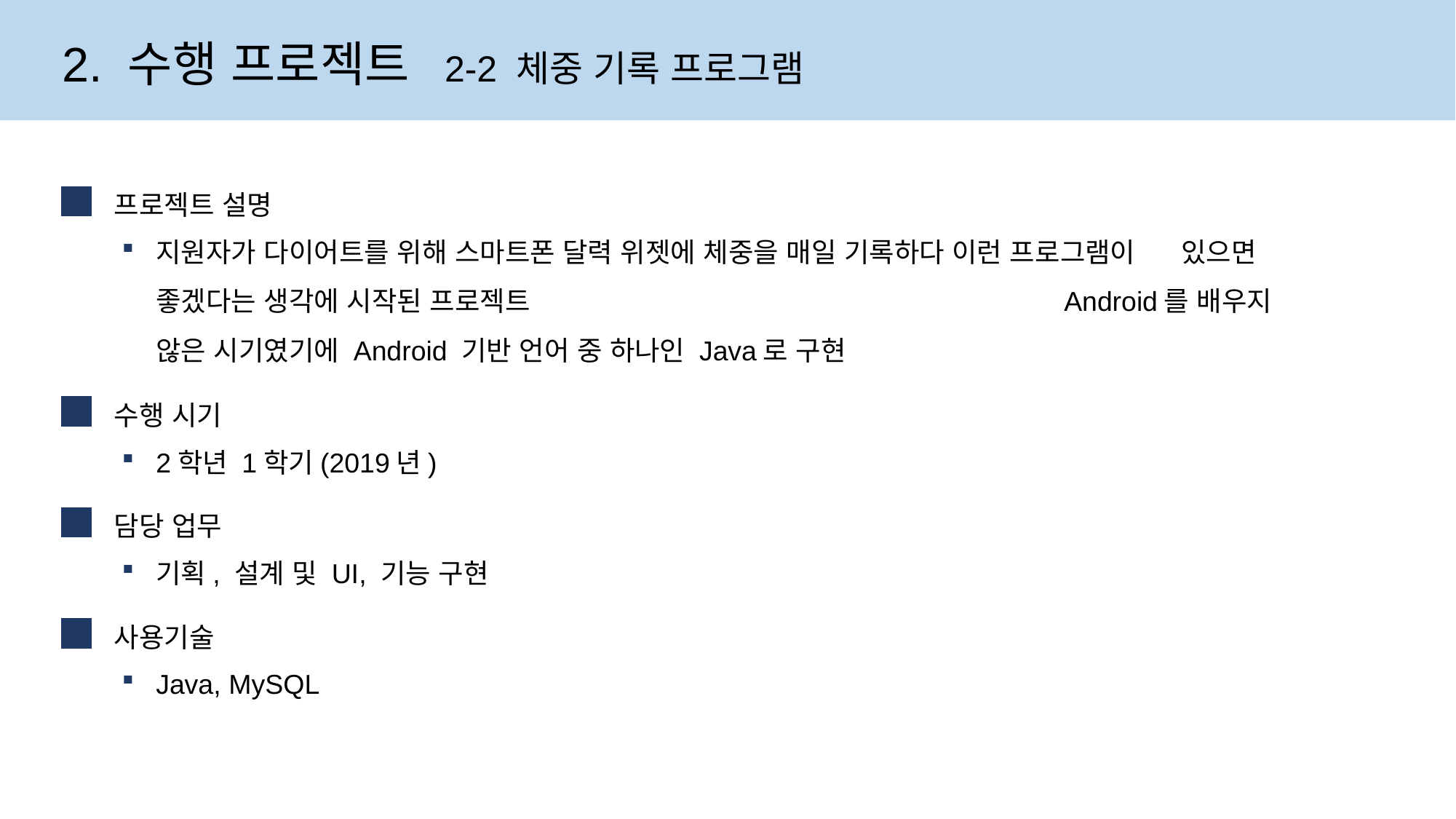

# 2. 수행 프로젝트 2-2 체중 기록 프로그램
프로젝트 설명

지원자가 다이어트를 위해 스마트폰 달력 위젯에 체중을 매일 기록하다 이런 프로그램이      있으면 좋겠다는 생각에 시작된 프로젝트                                                                     Android를 배우지 않은 시기였기에 Android 기반 언어 중 하나인 Java로 구현
수행 시기

2학년 1학기(2019년)
담당 업무

기획, 설계 및 UI, 기능 구현
사용기술

Java, MySQL